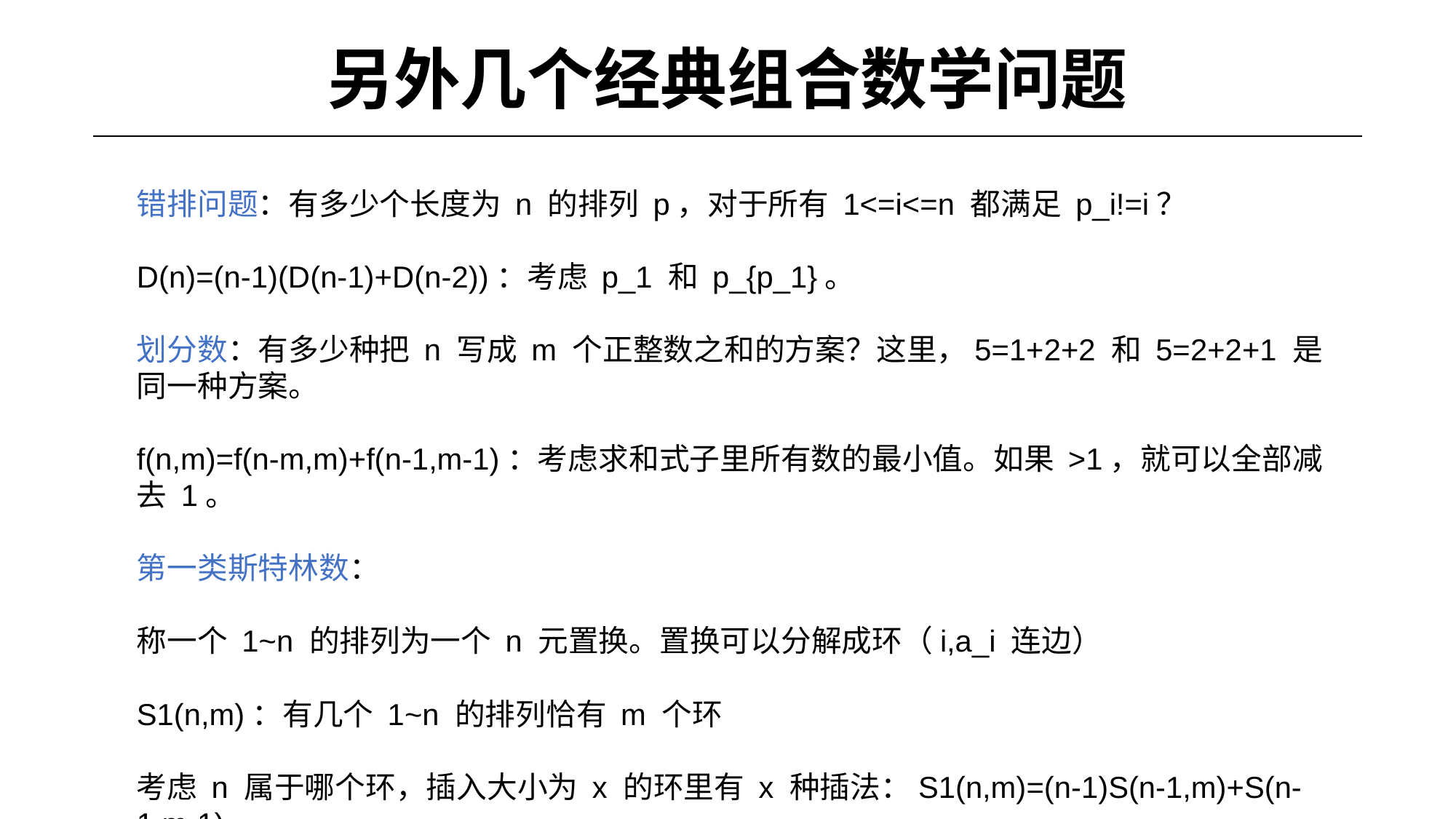

# 另外几个经典组合数学问题
错排问题：有多少个长度为 n 的排列 p，对于所有 1<=i<=n 都满足 p_i!=i？

D(n)=(n-1)(D(n-1)+D(n-2))：考虑 p_1 和 p_{p_1}。

划分数：有多少种把 n 写成 m 个正整数之和的方案？这里，5=1+2+2 和 5=2+2+1 是同一种方案。

f(n,m)=f(n-m,m)+f(n-1,m-1)：考虑求和式子里所有数的最小值。如果 >1，就可以全部减去 1。

第一类斯特林数：

称一个 1~n 的排列为一个 n 元置换。置换可以分解成环（i,a_i 连边）

S1(n,m)：有几个 1~n 的排列恰有 m 个环

考虑 n 属于哪个环，插入大小为 x 的环里有 x 种插法：S1(n,m)=(n-1)S(n-1,m)+S(n-1,m-1)